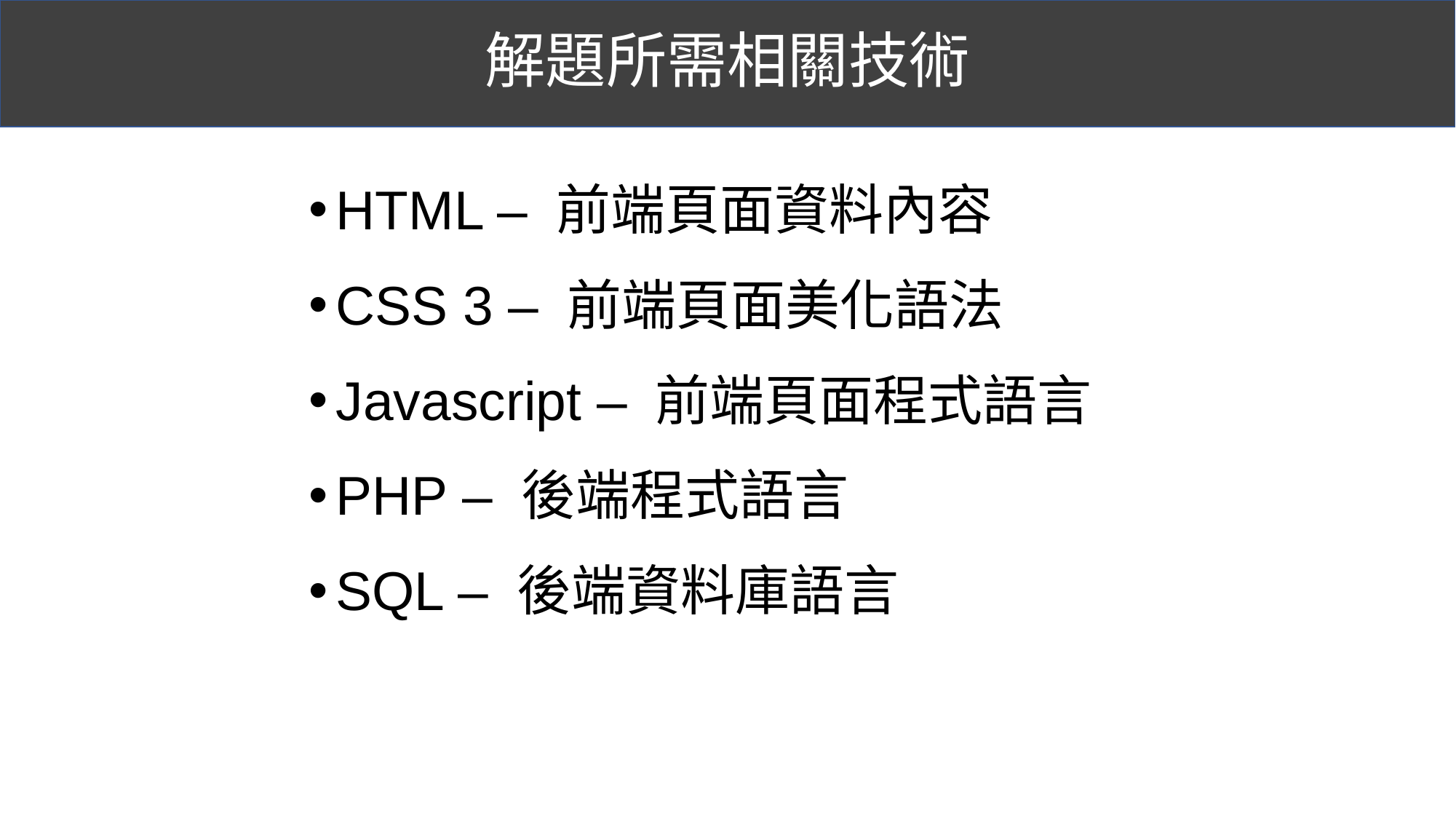

# 解題所需相關技術
HTML – 前端頁面資料內容
CSS 3 – 前端頁面美化語法
Javascript – 前端頁面程式語言
PHP – 後端程式語言
SQL – 後端資料庫語言